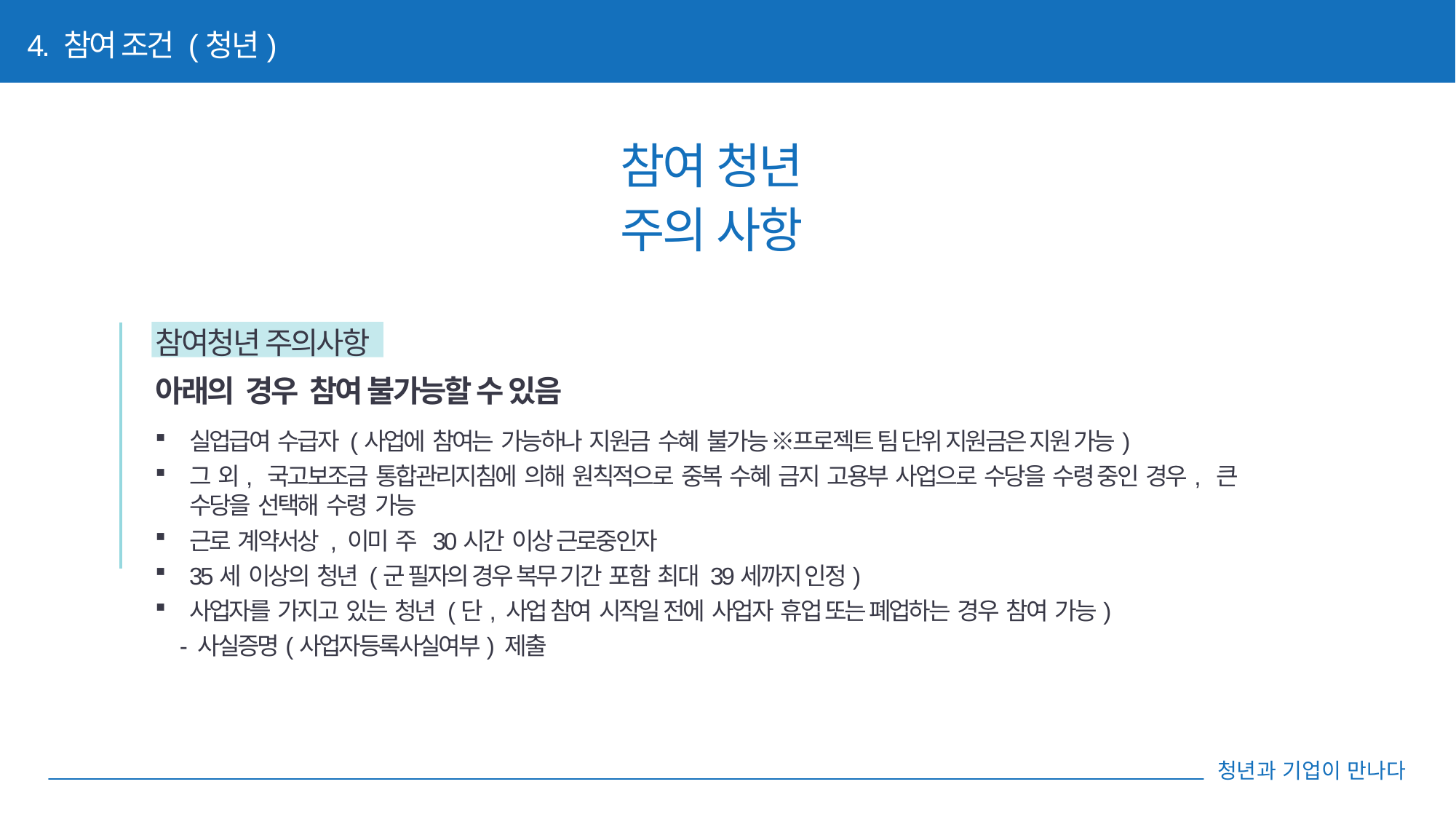

4. 참여 조건 (청년)
Brand Logo Is Here
참여 청년
주의 사항
참여청년 주의사항

아래의  경우  참여 불가능할 수 있음
실업급여  수급자 (사업에  참여는  가능하나  지원금  수혜  불가능 ※프로젝트 팀 단위 지원금은 지원 가능)
그  외,  국고보조금  통합관리지침에  의해  원칙적으로  중복  수혜  금지  고용부  사업으로  수당을  수령 중인  경우,  큰  수당을  선택해  수령  가능
근로  계약서상 , 이미  주  30시간  이상 근로중인자
35세  이상의  청년 (군 필자의 경우 복무 기간  포함  최대 39세까지 인정)
사업자를  가지고  있는  청년 (단, 사업 참여  시작일 전에  사업자  휴업 또는 폐업하는  경우  참여  가능)
     - 사실증명(사업자등록사실여부) 제출
청년과 기업이 만나다